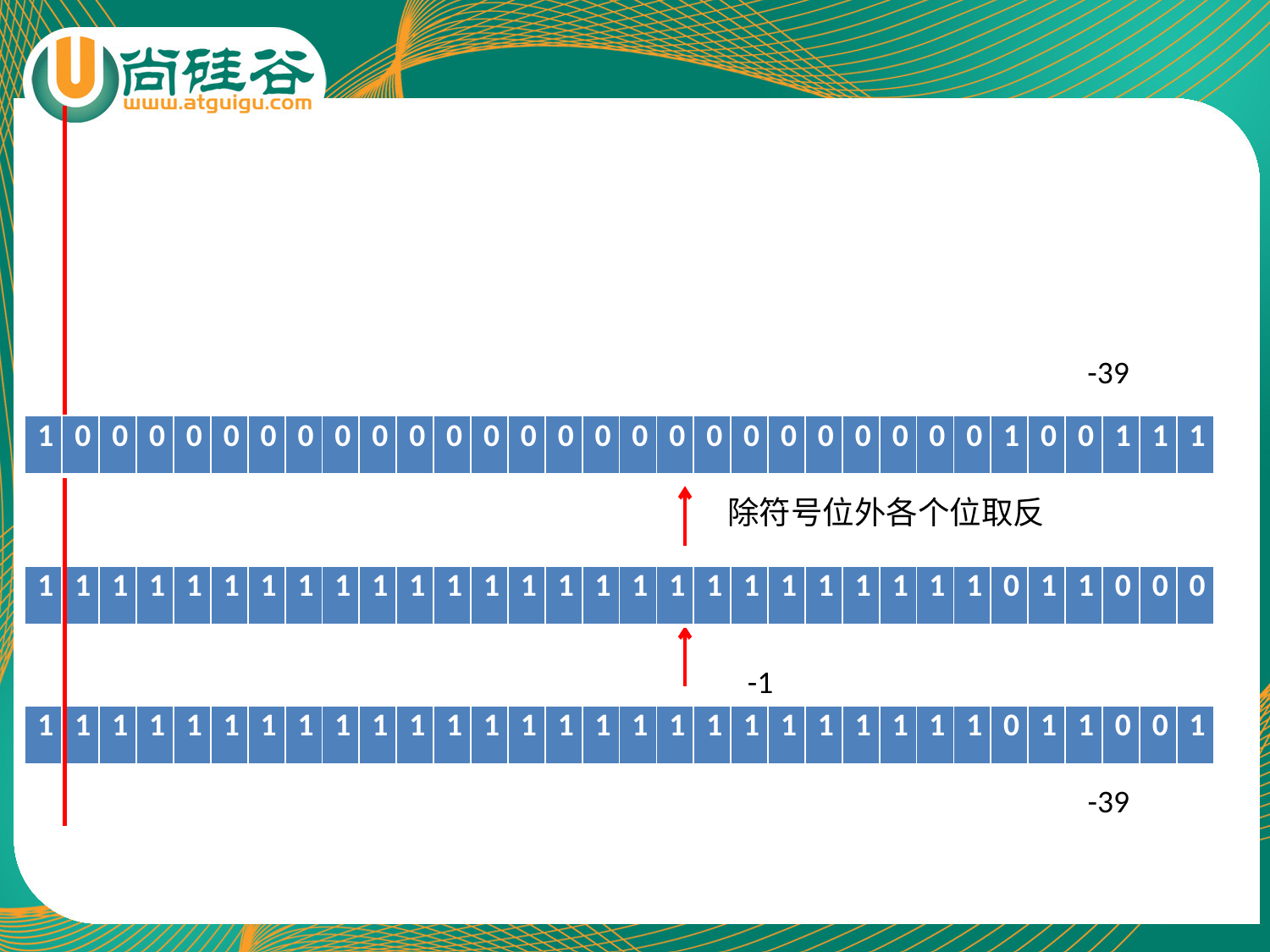

-39
| 1 | 0 | 0 | 0 | 0 | 0 | 0 | 0 | 0 | 0 | 0 | 0 | 0 | 0 | 0 | 0 | 0 | 0 | 0 | 0 | 0 | 0 | 0 | 0 | 0 | 0 | 1 | 0 | 0 | 1 | 1 | 1 |
| --- | --- | --- | --- | --- | --- | --- | --- | --- | --- | --- | --- | --- | --- | --- | --- | --- | --- | --- | --- | --- | --- | --- | --- | --- | --- | --- | --- | --- | --- | --- | --- |
除符号位外各个位取反
| 1 | 1 | 1 | 1 | 1 | 1 | 1 | 1 | 1 | 1 | 1 | 1 | 1 | 1 | 1 | 1 | 1 | 1 | 1 | 1 | 1 | 1 | 1 | 1 | 1 | 1 | 0 | 1 | 1 | 0 | 0 | 0 |
| --- | --- | --- | --- | --- | --- | --- | --- | --- | --- | --- | --- | --- | --- | --- | --- | --- | --- | --- | --- | --- | --- | --- | --- | --- | --- | --- | --- | --- | --- | --- | --- |
-1
| 1 | 1 | 1 | 1 | 1 | 1 | 1 | 1 | 1 | 1 | 1 | 1 | 1 | 1 | 1 | 1 | 1 | 1 | 1 | 1 | 1 | 1 | 1 | 1 | 1 | 1 | 0 | 1 | 1 | 0 | 0 | 1 |
| --- | --- | --- | --- | --- | --- | --- | --- | --- | --- | --- | --- | --- | --- | --- | --- | --- | --- | --- | --- | --- | --- | --- | --- | --- | --- | --- | --- | --- | --- | --- | --- |
-39